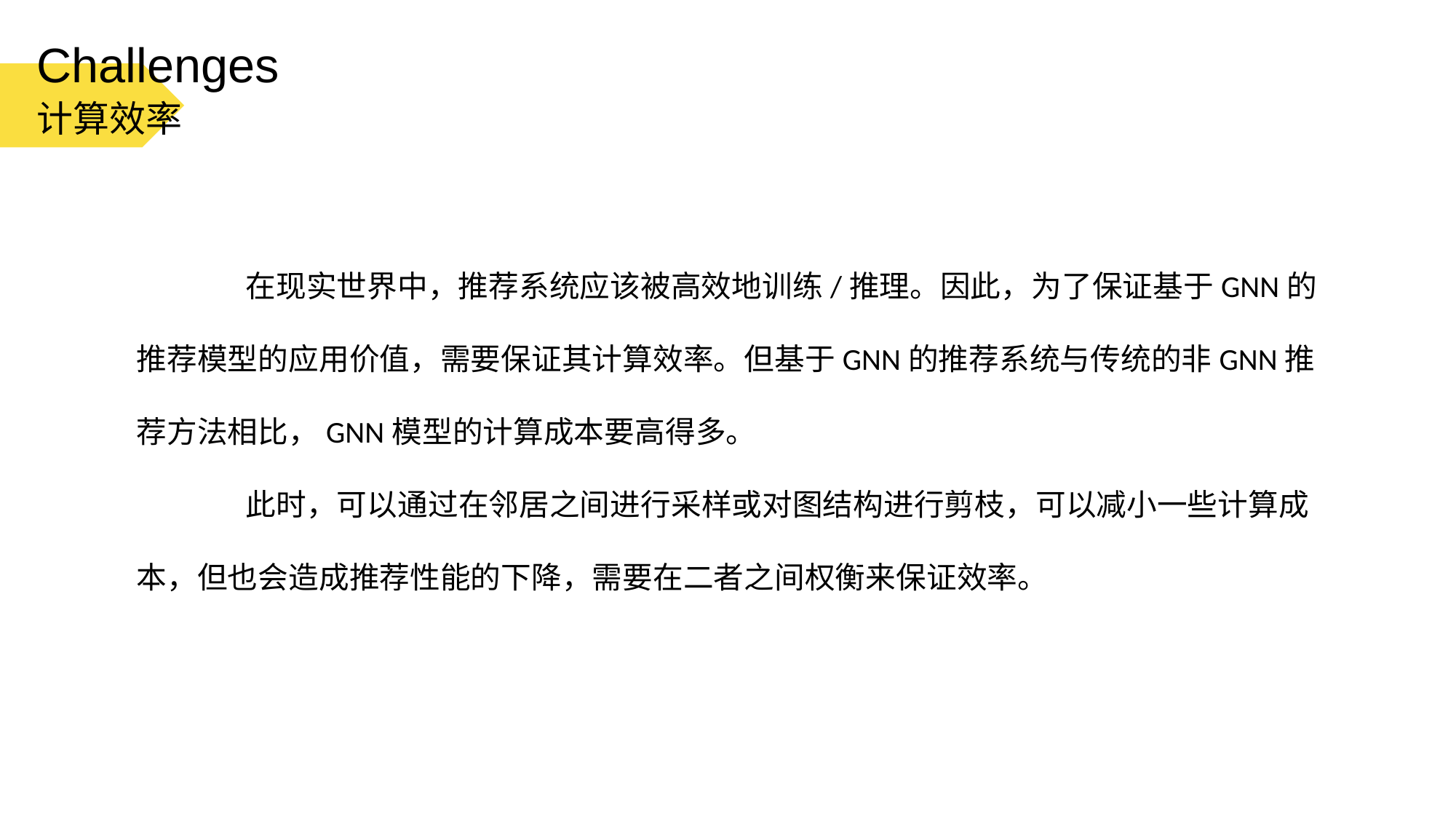

Challenges
计算效率

	在现实世界中，推荐系统应该被高效地训练/推理。因此，为了保证基于GNN的推荐模型的应用价值，需要保证其计算效率。但基于GNN的推荐系统与传统的非GNN推荐方法相比，GNN模型的计算成本要高得多。
	此时，可以通过在邻居之间进行采样或对图结构进行剪枝，可以减小一些计算成本，但也会造成推荐性能的下降，需要在二者之间权衡来保证效率。